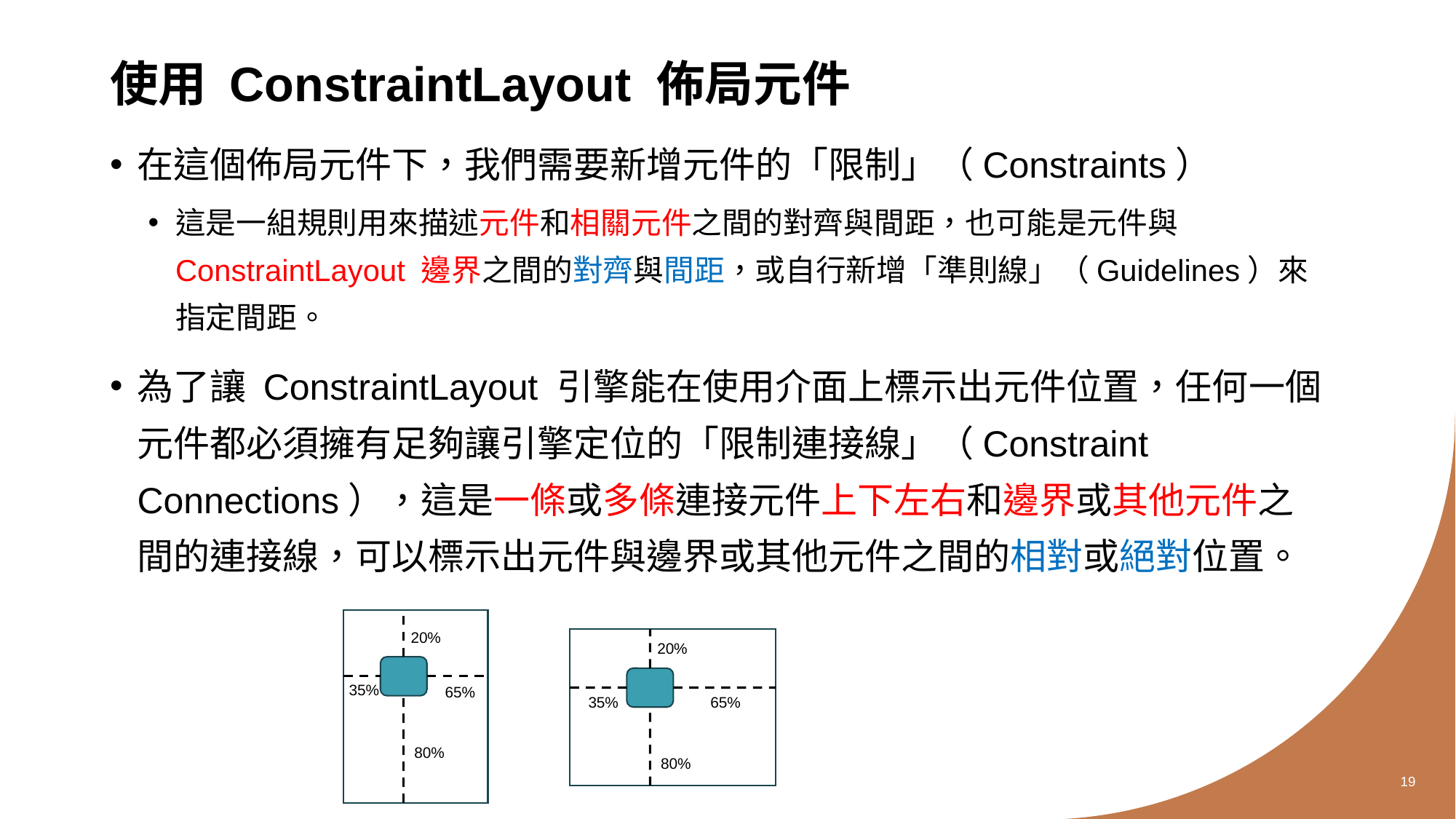

# 使用 ConstraintLayout 佈局元件
在這個佈局元件下，我們需要新增元件的「限制」（Constraints）
這是一組規則用來描述元件和相關元件之間的對齊與間距，也可能是元件與 ConstraintLayout 邊界之間的對齊與間距，或自行新增「準則線」（Guidelines）來指定間距。
為了讓 ConstraintLayout 引擎能在使用介面上標示出元件位置，任何一個元件都必須擁有足夠讓引擎定位的「限制連接線」（Constraint Connections），這是一條或多條連接元件上下左右和邊界或其他元件之間的連接線，可以標示出元件與邊界或其他元件之間的相對或絕對位置。

20%

20%

35%
65%
65%
35%
80%
80%
19